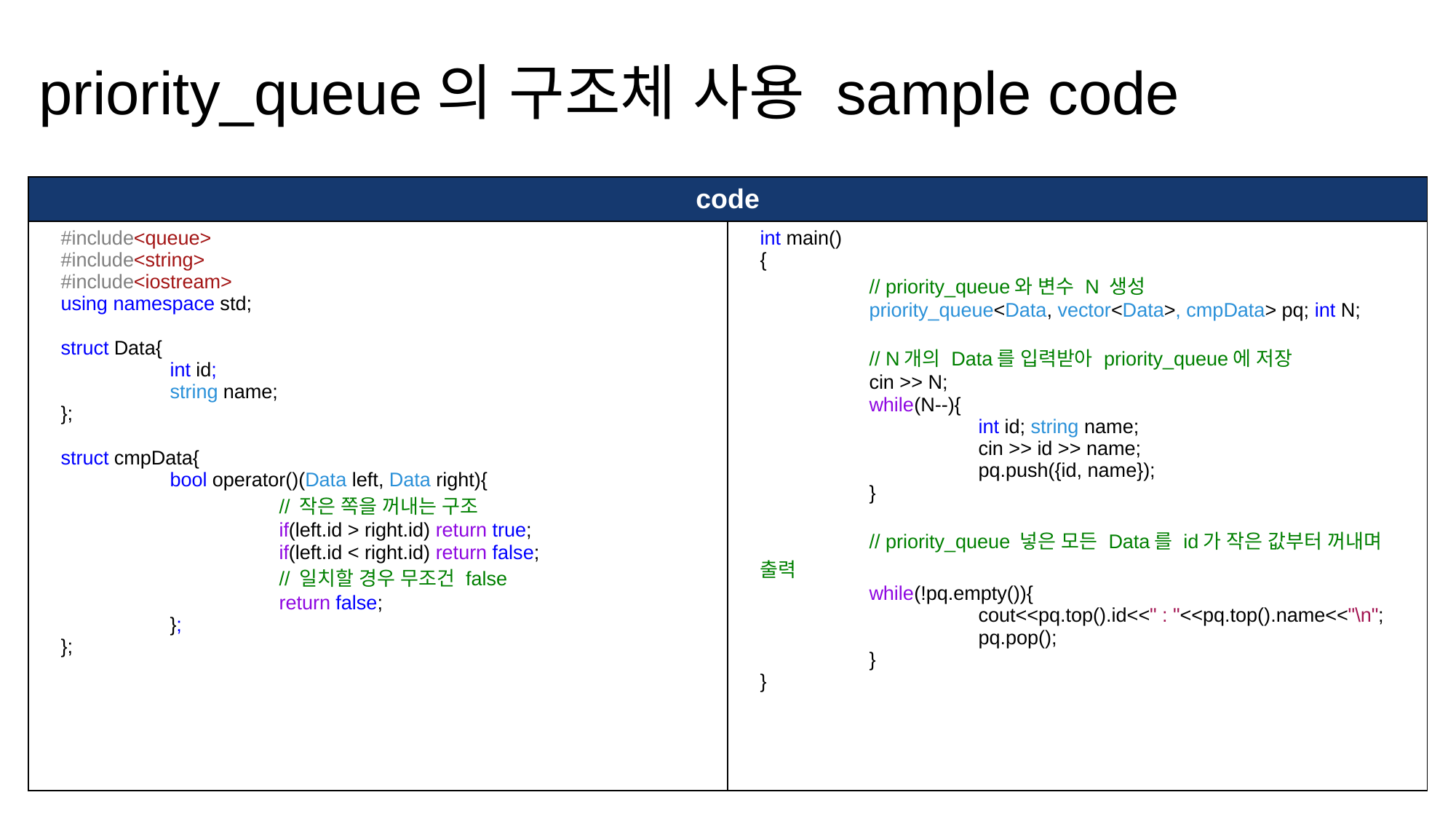

priority_queue의 구조체 사용 sample code
| code |  |
| --- | --- |
| #include<queue> #include<string> #include<iostream> using namespace std; struct Data{ int id; string name; }; struct cmpData{ bool operator()(Data left, Data right){ // 작은 쪽을 꺼내는 구조 if(left.id > right.id) return true; if(left.id < right.id) return false; // 일치할 경우 무조건 false return false; }; }; | int main() { // priority\_queue와 변수 N 생성 priority\_queue<Data, vector<Data>, cmpData> pq; int N; // N개의 Data를 입력받아 priority\_queue에 저장 cin >> N; while(N--){ int id; string name; cin >> id >> name; pq.push({id, name}); } // priority\_queue 넣은 모든 Data를 id가 작은 값부터 꺼내며 출력 while(!pq.empty()){ cout<<pq.top().id<<" : "<<pq.top().name<<"\n"; pq.pop(); } } |